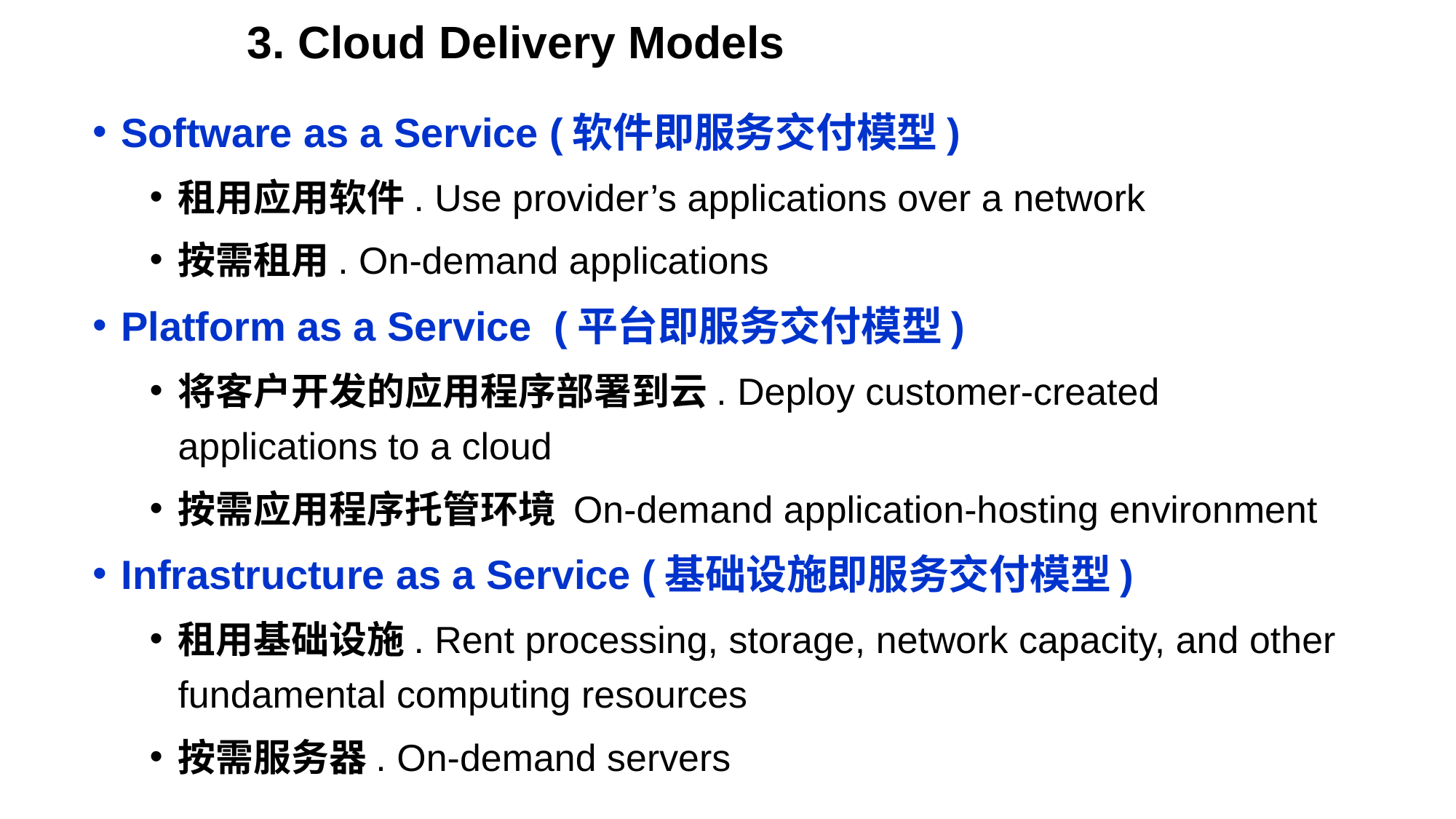

# 3. Cloud Delivery Models
Software as a Service (软件即服务交付模型)
租用应用软件. Use provider’s applications over a network
按需租用. On-demand applications
Platform as a Service  (平台即服务交付模型)
将客户开发的应用程序部署到云. Deploy customer-created applications to a cloud
按需应用程序托管环境 On-demand application-hosting environment
Infrastructure as a Service (基础设施即服务交付模型)
租用基础设施. Rent processing, storage, network capacity, and other fundamental computing resources
按需服务器. On-demand servers